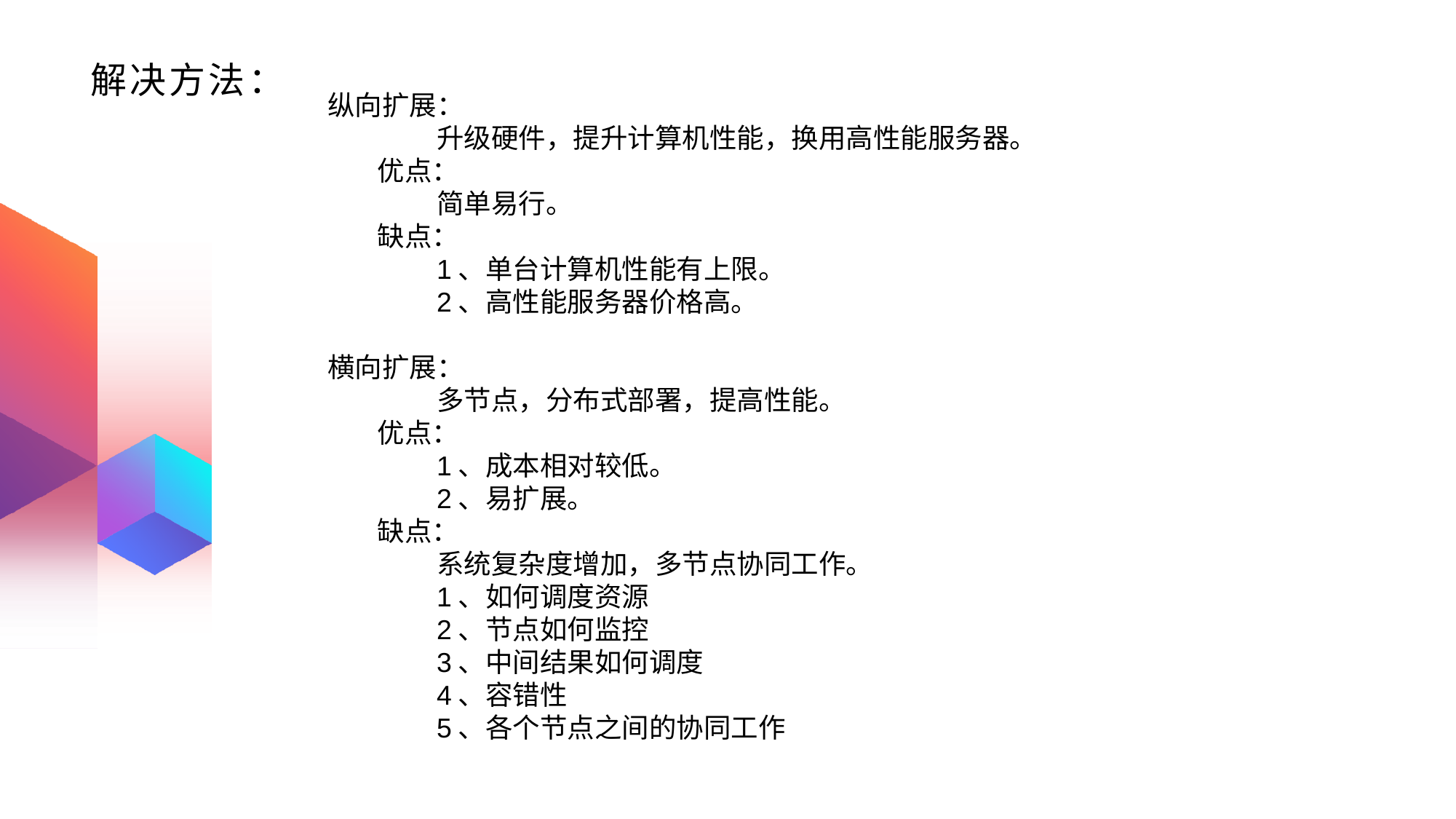

# 解决方法：
纵向扩展：
	升级硬件，提升计算机性能，换用高性能服务器。
       优点：
	简单易行。
       缺点：
	1、单台计算机性能有上限。
	2、高性能服务器价格高。

横向扩展：
	多节点，分布式部署，提高性能。
       优点：
	1、成本相对较低。
	2、易扩展。
       缺点：
	系统复杂度增加，多节点协同工作。
	1、如何调度资源
	2、节点如何监控
	3、中间结果如何调度
	4、容错性
	5、各个节点之间的协同工作